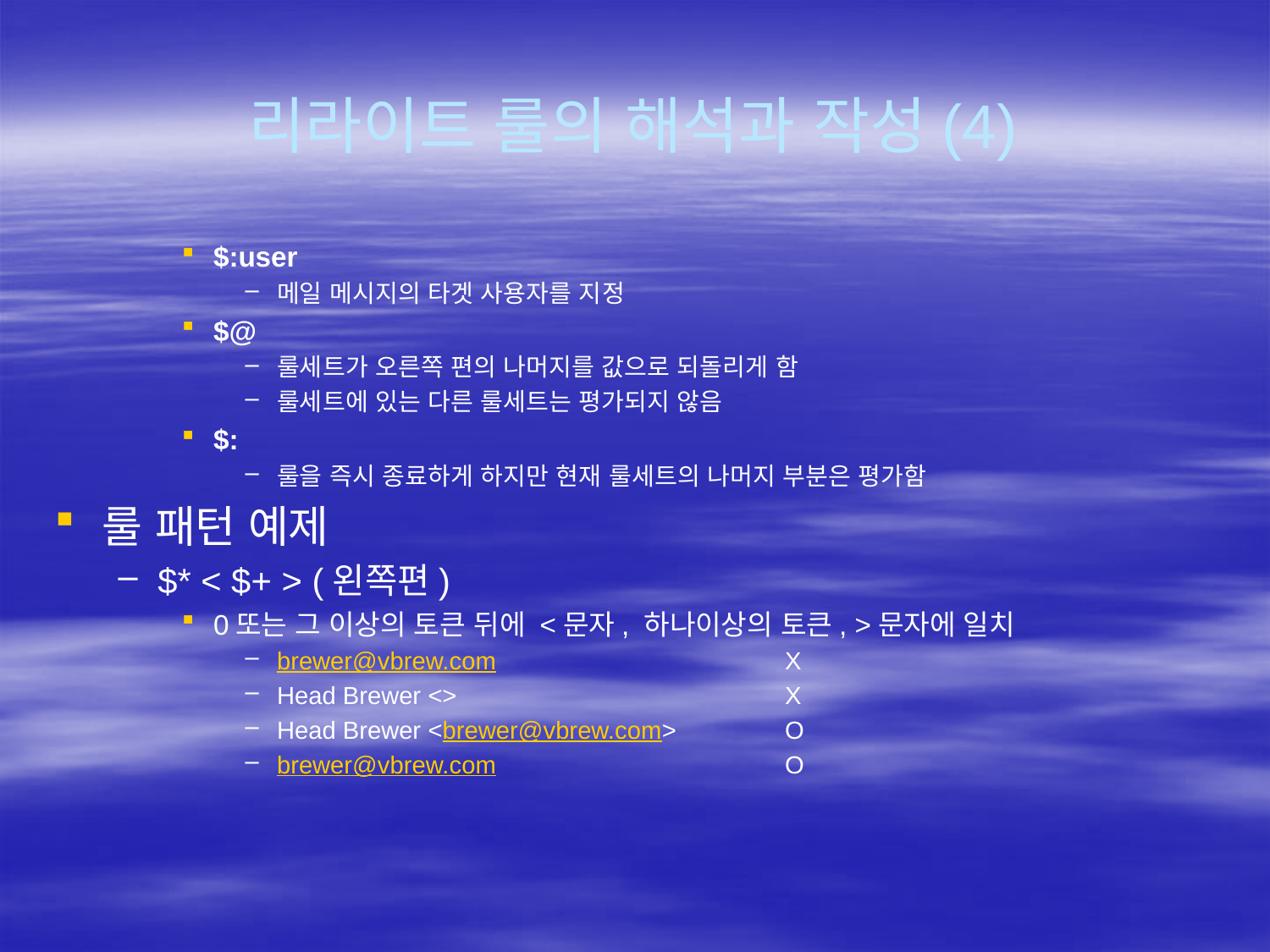

# 리라이트 룰의 해석과 작성(4)
$:user
메일 메시지의 타겟 사용자를 지정
$@
룰세트가 오른쪽 편의 나머지를 값으로 되돌리게 함
룰세트에 있는 다른 룰세트는 평가되지 않음
$:
룰을 즉시 종료하게 하지만 현재 룰세트의 나머지 부분은 평가함
룰 패턴 예제
$* < $+ > (왼쪽편)
0또는 그 이상의 토큰 뒤에 <문자, 하나이상의 토큰, >문자에 일치
brewer@vbrew.com			X
Head Brewer <>			X
Head Brewer <brewer@vbrew.com>	O
brewer@vbrew.com			O